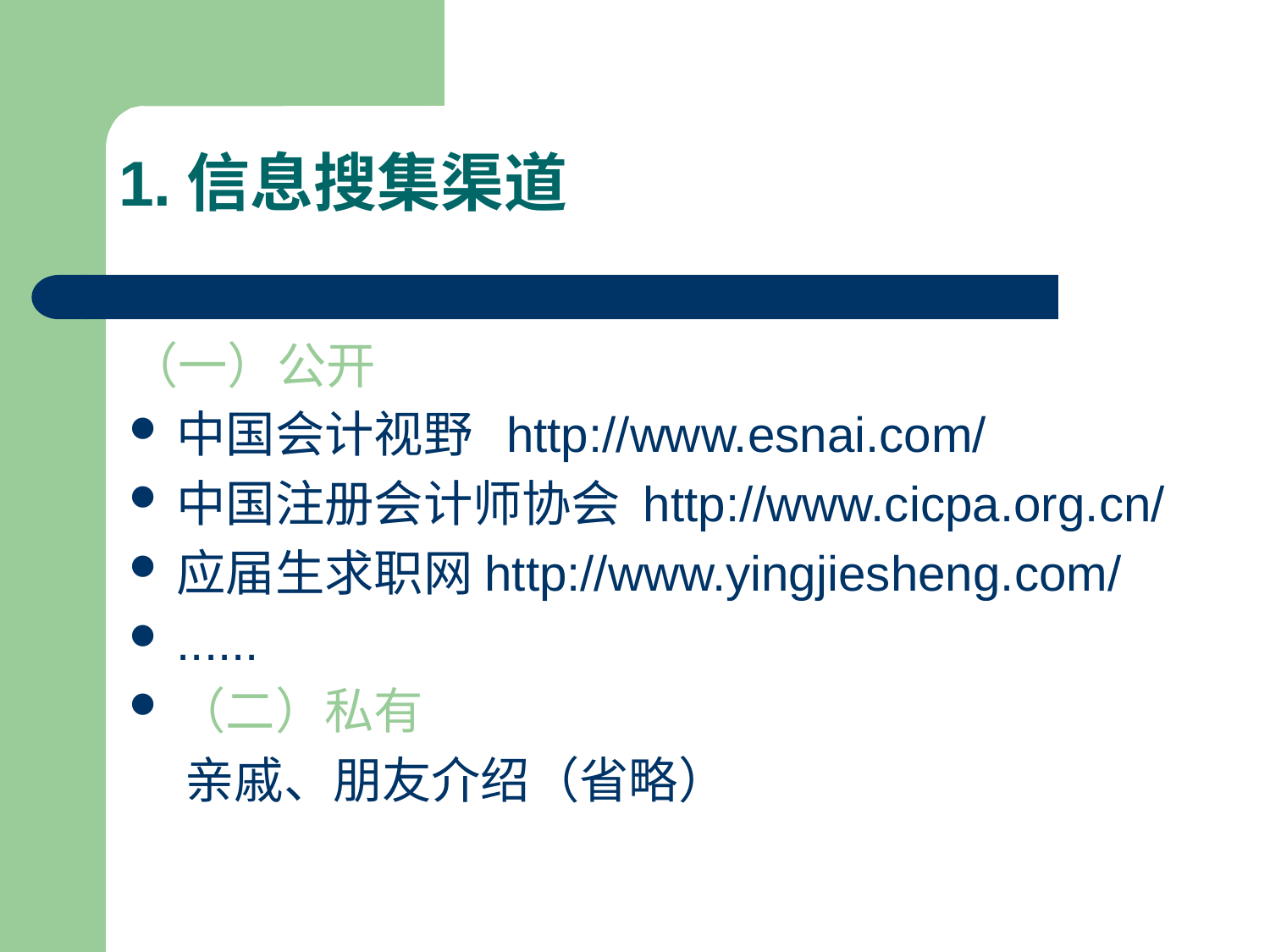

# 1.信息搜集渠道
（一）公开
中国会计视野  http://www.esnai.com/
中国注册会计师协会 http://www.cicpa.org.cn/
应届生求职网http://www.yingjiesheng.com/
......
（二）私有
    亲戚、朋友介绍（省略）